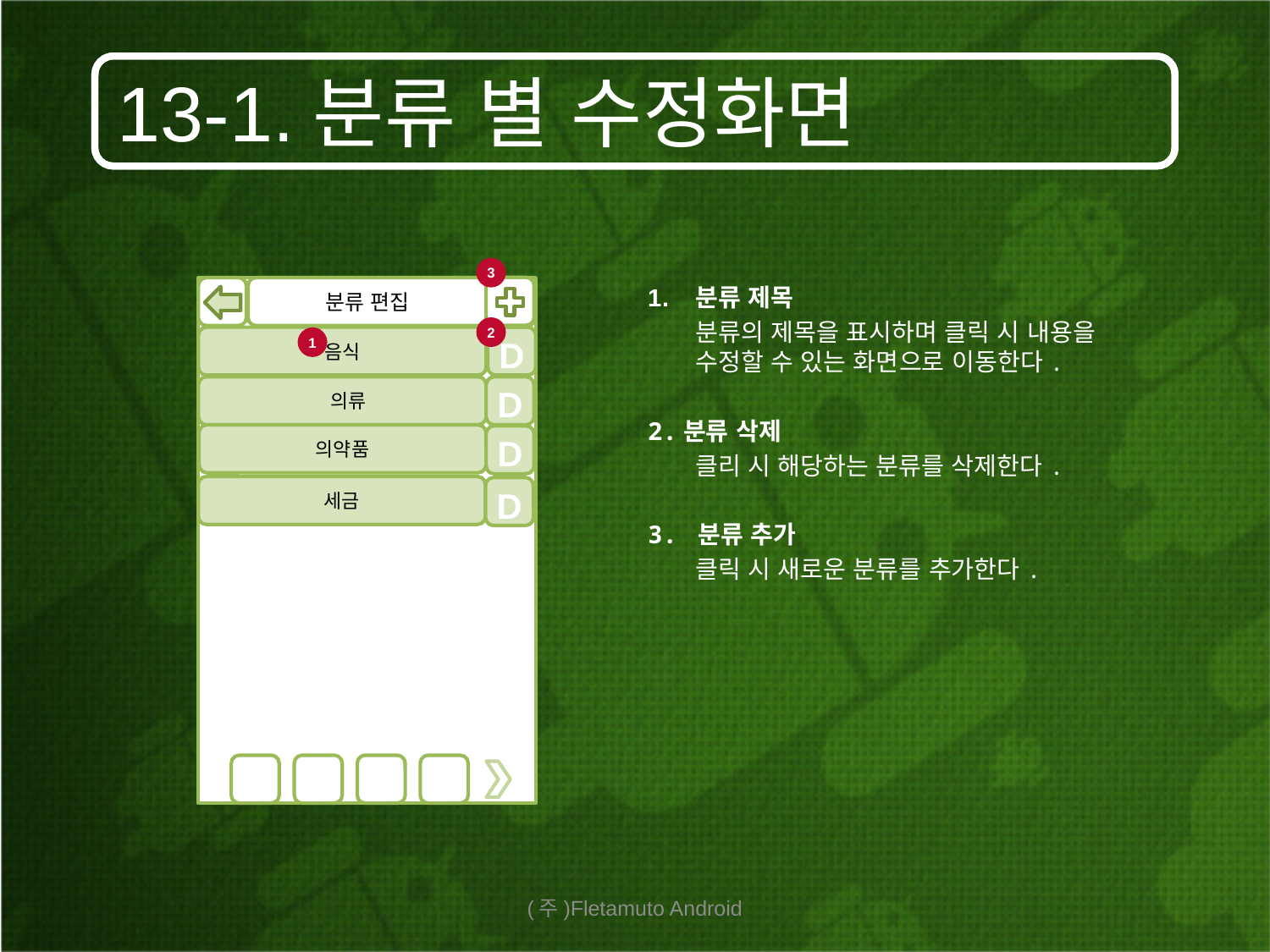

# 13-1.분류 별 수정화면
3
분류 제목
	분류의 제목을 표시하며 클릭 시 내용을 수정할 수 있는 화면으로 이동한다.

2.분류 삭제
	클리 시 해당하는 분류를 삭제한다.

3. 분류 추가
	클릭 시 새로운 분류를 추가한다.

분류 편집

2
음식
D
1
의류
D
의약품
D
세금
D

(주)Fletamuto Android